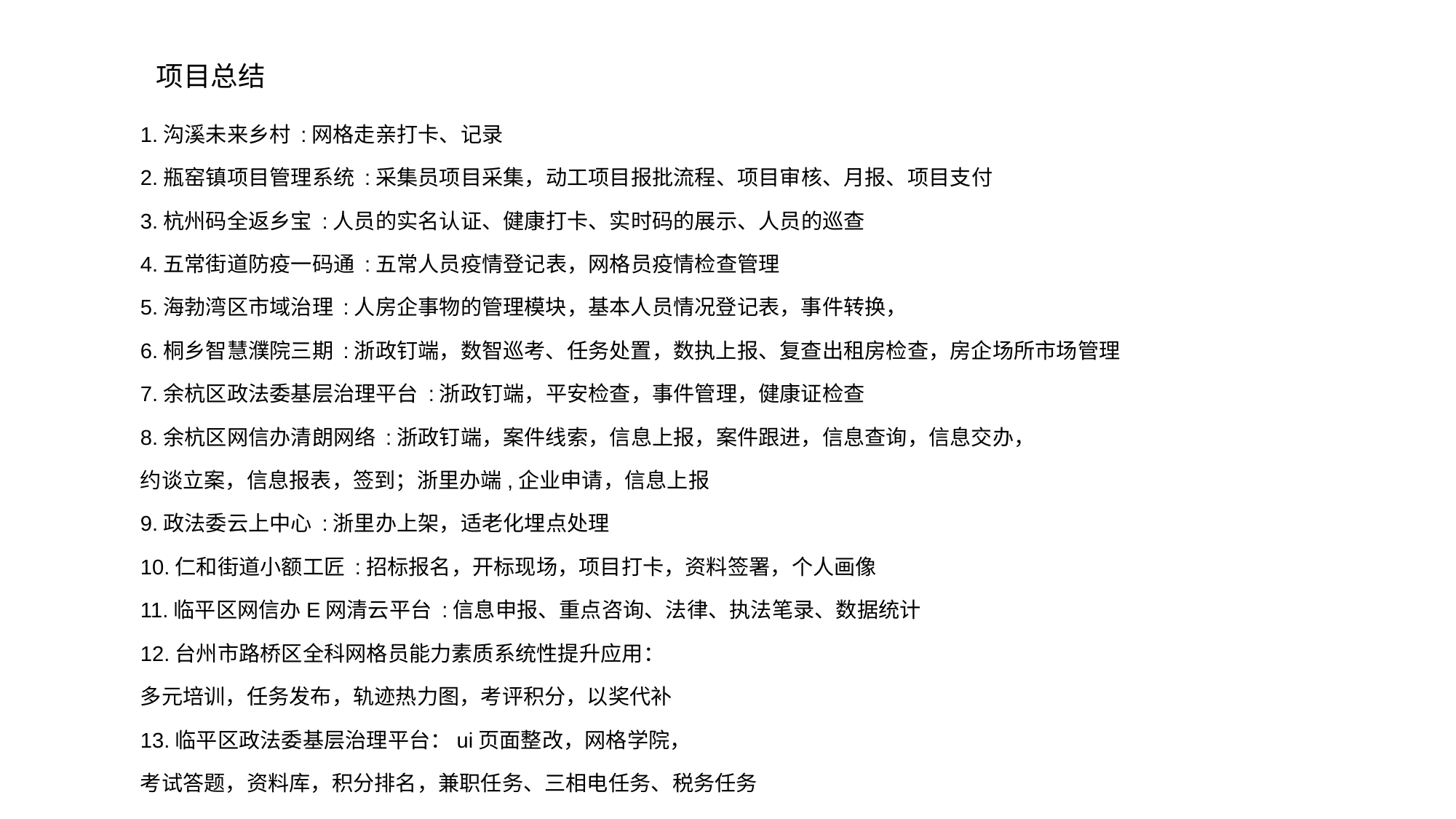

项目总结
1.沟溪未来乡村 :网格走亲打卡、记录
2.瓶窑镇项目管理系统 :采集员项目采集，动工项目报批流程、项目审核、月报、项目支付
3.杭州码全返乡宝 :人员的实名认证、健康打卡、实时码的展示、人员的巡查
4.五常街道防疫一码通 :五常人员疫情登记表，网格员疫情检查管理
5.海勃湾区市域治理 :人房企事物的管理模块，基本人员情况登记表，事件转换，
6.桐乡智慧濮院三期 :浙政钉端，数智巡考、任务处置，数执上报、复查出租房检查，房企场所市场管理
7.余杭区政法委基层治理平台 :浙政钉端，平安检查，事件管理，健康证检查
8.余杭区网信办清朗网络 :浙政钉端，案件线索，信息上报，案件跟进，信息查询，信息交办，
约谈立案，信息报表，签到；浙里办端,企业申请，信息上报
9.政法委云上中心 :浙里办上架，适老化埋点处理
10.仁和街道小额工匠 :招标报名，开标现场，项目打卡，资料签署，个人画像
11.临平区网信办E网清云平台 :信息申报、重点咨询、法律、执法笔录、数据统计
12.台州市路桥区全科网格员能力素质系统性提升应用：
多元培训，任务发布，轨迹热力图，考评积分，以奖代补
13.临平区政法委基层治理平台：ui页面整改，网格学院，
考试答题，资料库，积分排名，兼职任务、三相电任务、税务任务